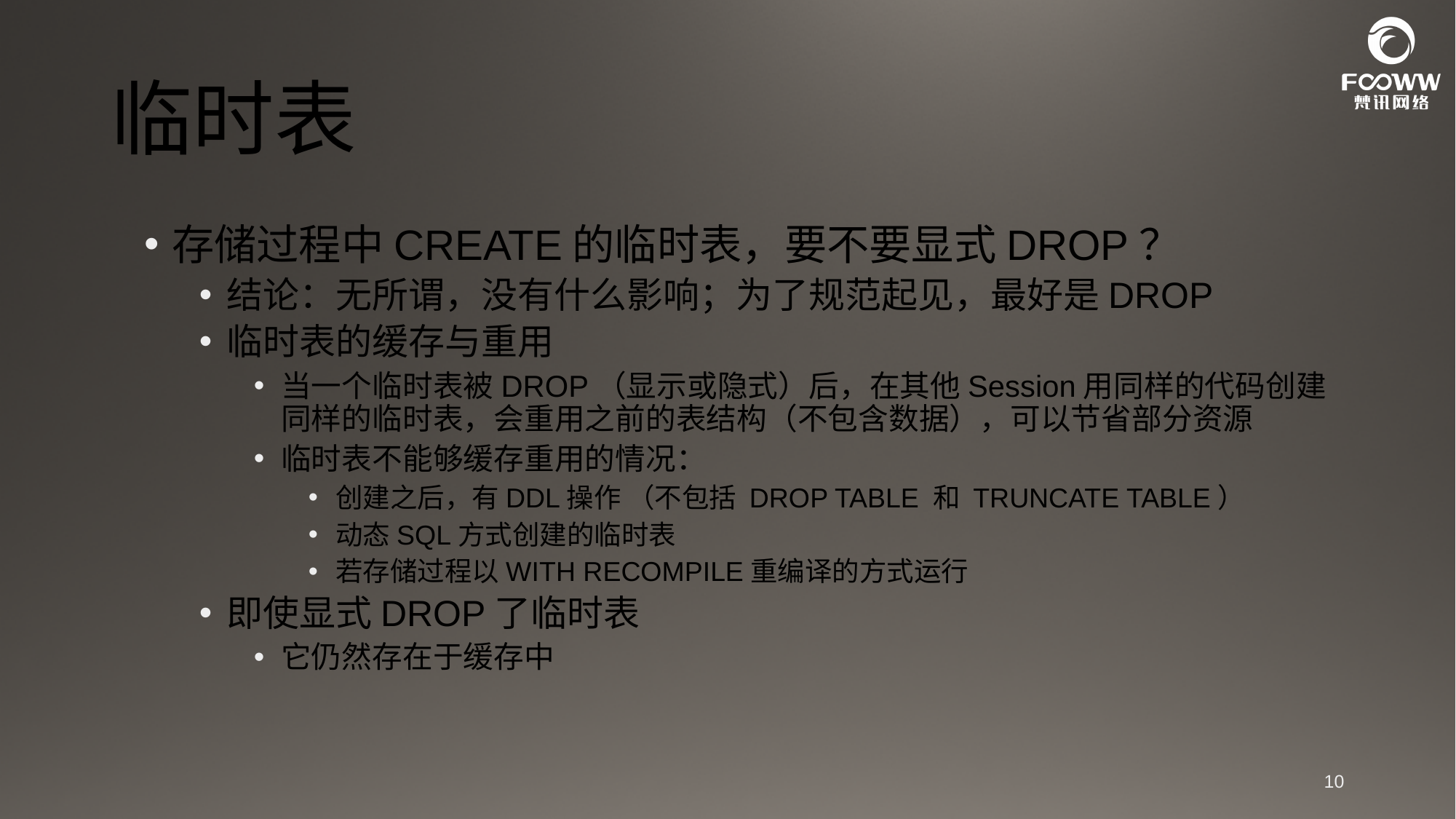

# 临时表
存储过程中CREATE的临时表，要不要显式DROP？
结论：无所谓，没有什么影响；为了规范起见，最好是DROP
临时表的缓存与重用
当一个临时表被DROP（显示或隐式）后，在其他Session用同样的代码创建同样的临时表，会重用之前的表结构（不包含数据），可以节省部分资源
临时表不能够缓存重用的情况：
创建之后，有DDL操作 （不包括 DROP TABLE 和 TRUNCATE TABLE）
动态SQL方式创建的临时表
若存储过程以WITH RECOMPILE重编译的方式运行
即使显式DROP了临时表
它仍然存在于缓存中

10